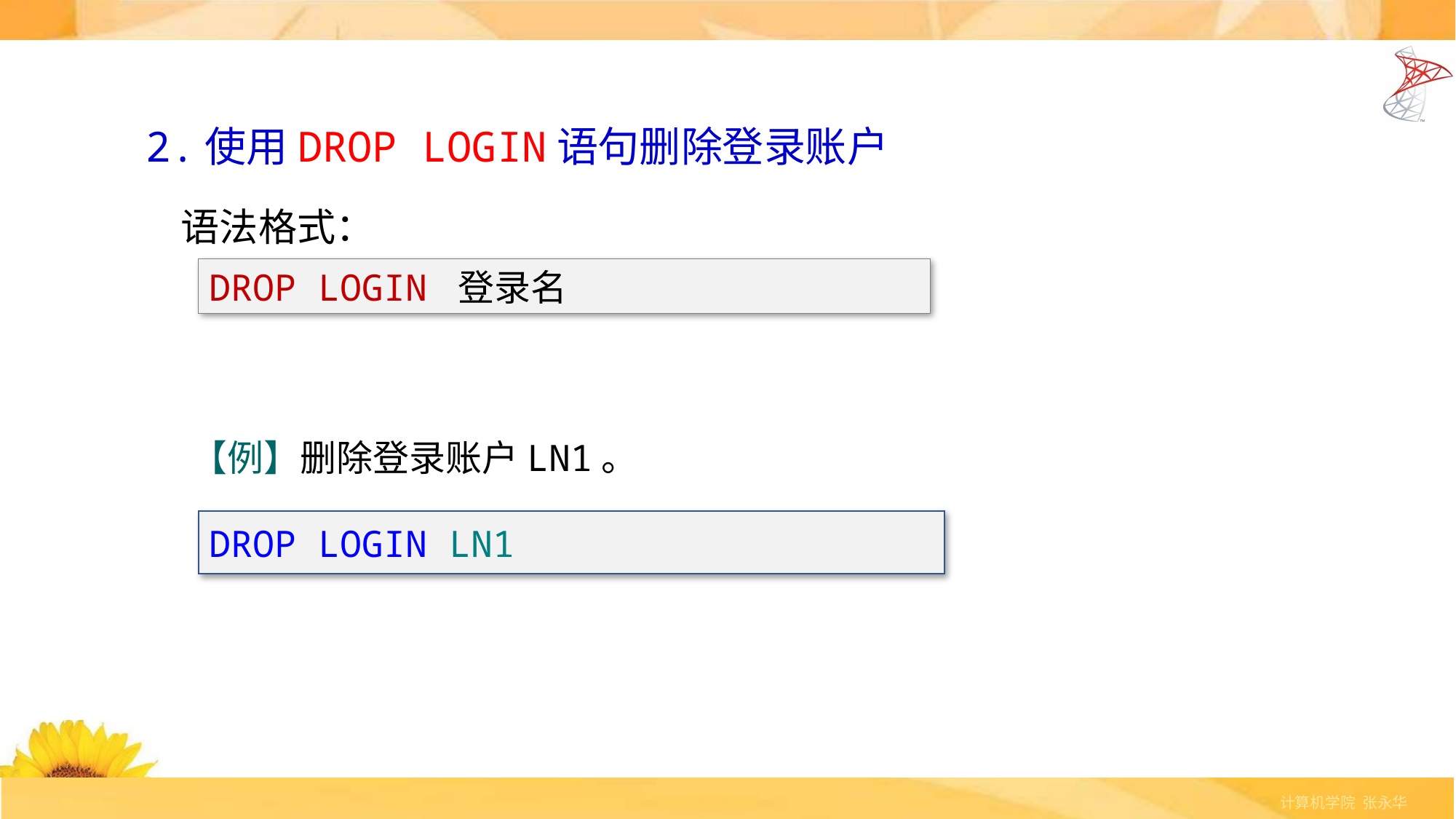

2.使用DROP LOGIN语句删除登录账户
   语法格式：
DROP LOGIN 登录名
【例】删除登录账户LN1。
DROP LOGIN LN1